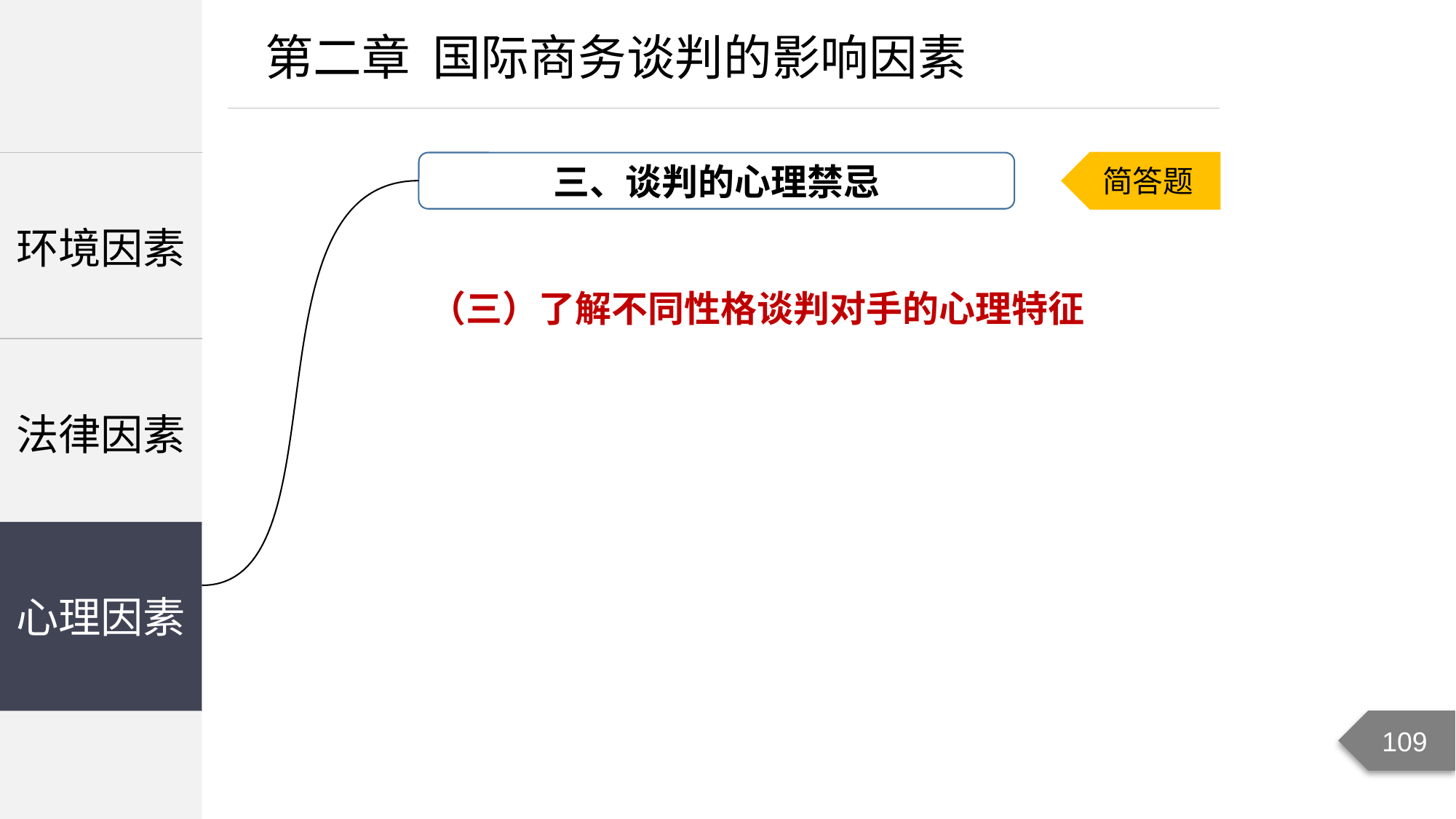

第二章  国际商务谈判的影响因素
三、谈判的心理禁忌
| 环境因素 |
| --- |
| 法律因素 |
| 心理因素 |
简答题
（三）了解不同性格谈判对手的心理特征

心理因素
109